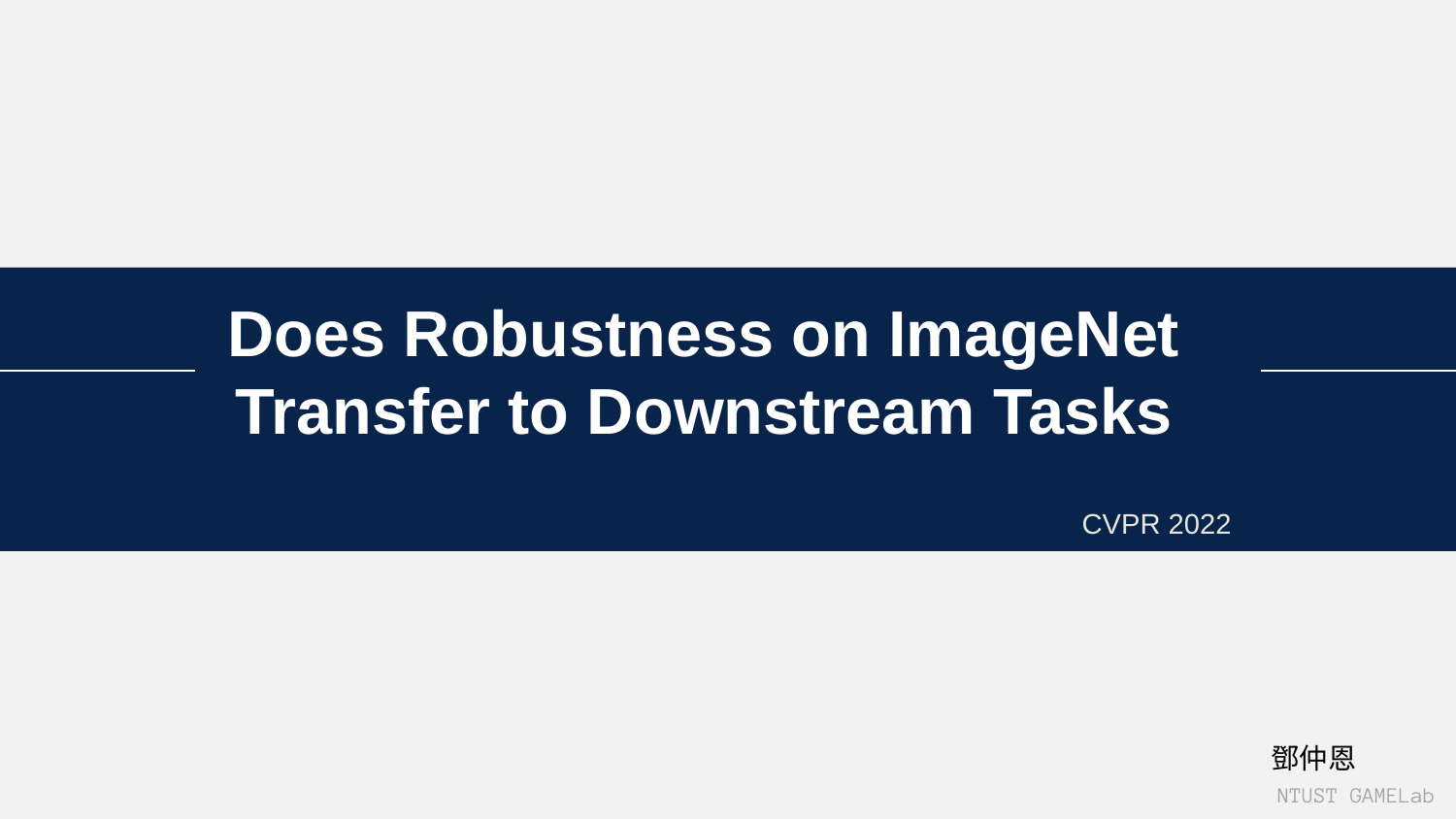

Does Robustness on ImageNet Transfer to Downstream Tasks
CVPR 2022

鄧仲恩

NTUST GAMELab